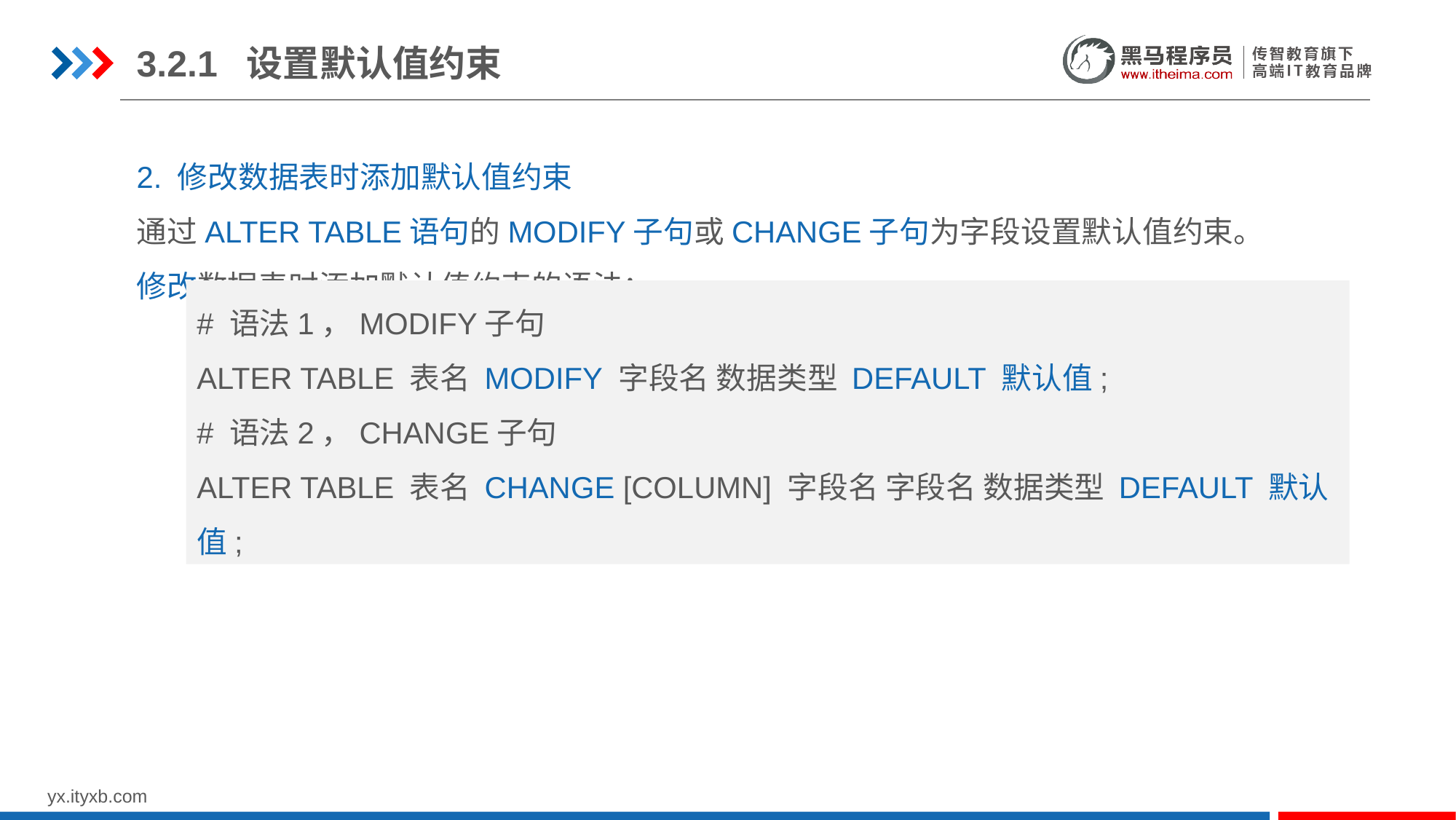

3.2.1  设置默认值约束
2. 修改数据表时添加默认值约束
通过ALTER TABLE语句的MODIFY子句或CHANGE子句为字段设置默认值约束。
修改数据表时添加默认值约束的语法：
# 语法1，MODIFY子句
ALTER TABLE 表名 MODIFY 字段名 数据类型 DEFAULT 默认值;
# 语法2，CHANGE子句
ALTER TABLE 表名 CHANGE [COLUMN] 字段名 字段名 数据类型 DEFAULT 默认值;